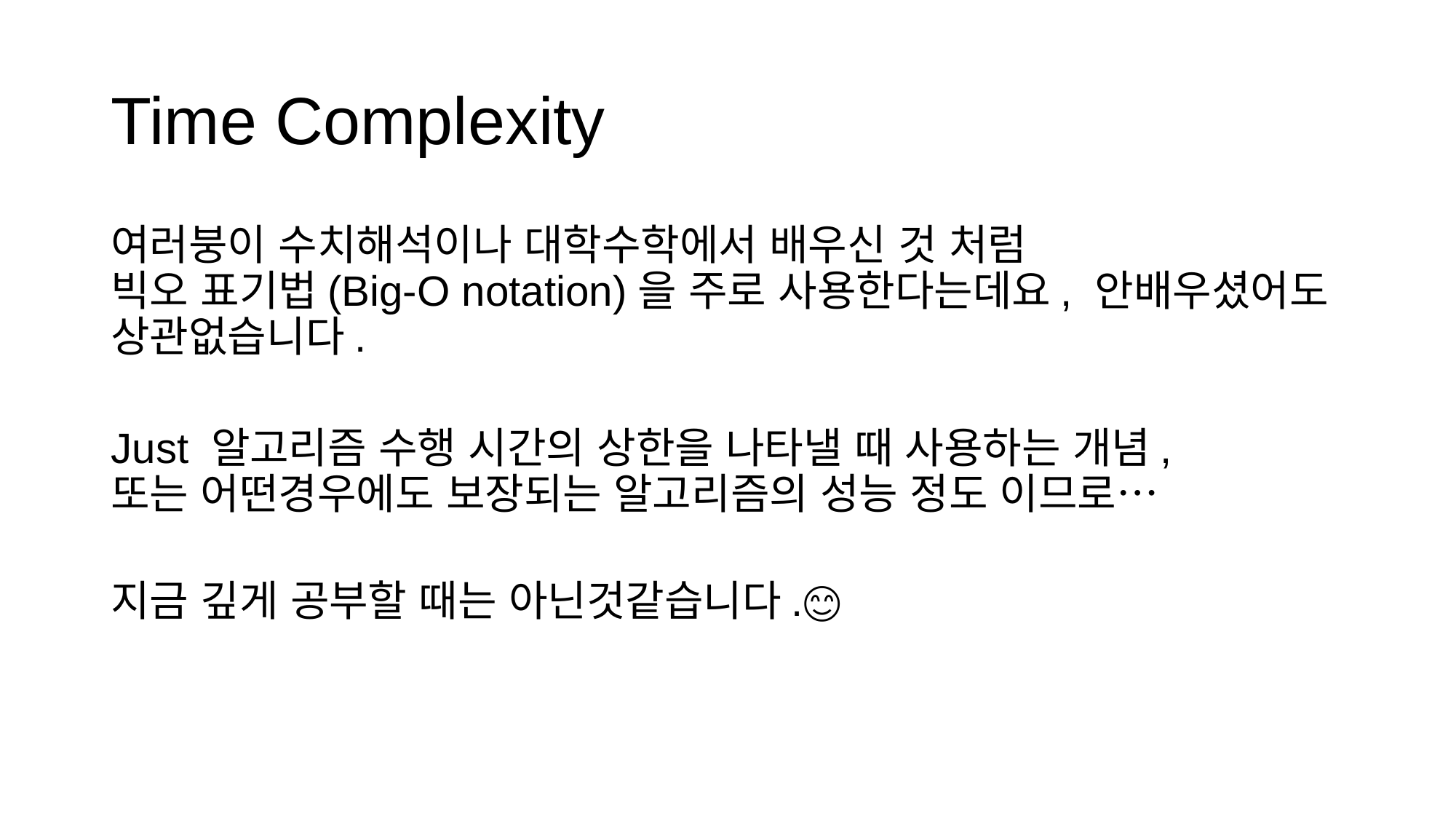

# Time Complexity
여러붕이 수치해석이나 대학수학에서 배우신 것 처럼
빅오 표기법(Big-O notation)을 주로 사용한다는데요, 안배우셨어도 상관없습니다.
Just 알고리즘 수행 시간의 상한을 나타낼 때 사용하는 개념,
또는 어떤경우에도 보장되는 알고리즘의 성능 정도 이므로…
지금 깊게 공부할 때는 아닌것같습니다.😊